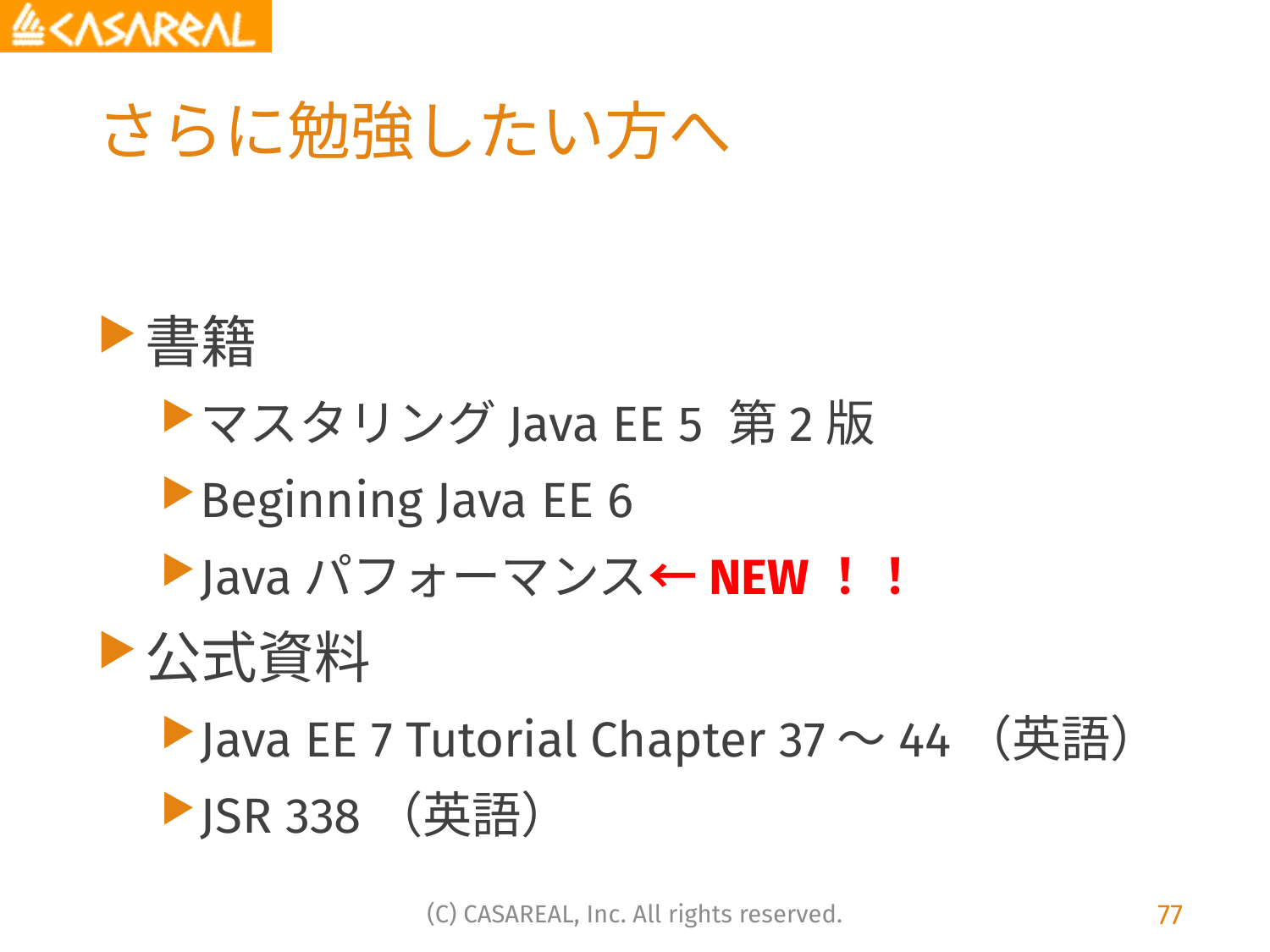

# さらに勉強したい方へ
書籍
マスタリングJava EE 5 第2版
Beginning Java EE 6
Javaパフォーマンス←NEW！！
公式資料
Java EE 7 Tutorial Chapter 37～44（英語）
JSR 338（英語）
(C) CASAREAL, Inc. All rights reserved.
77